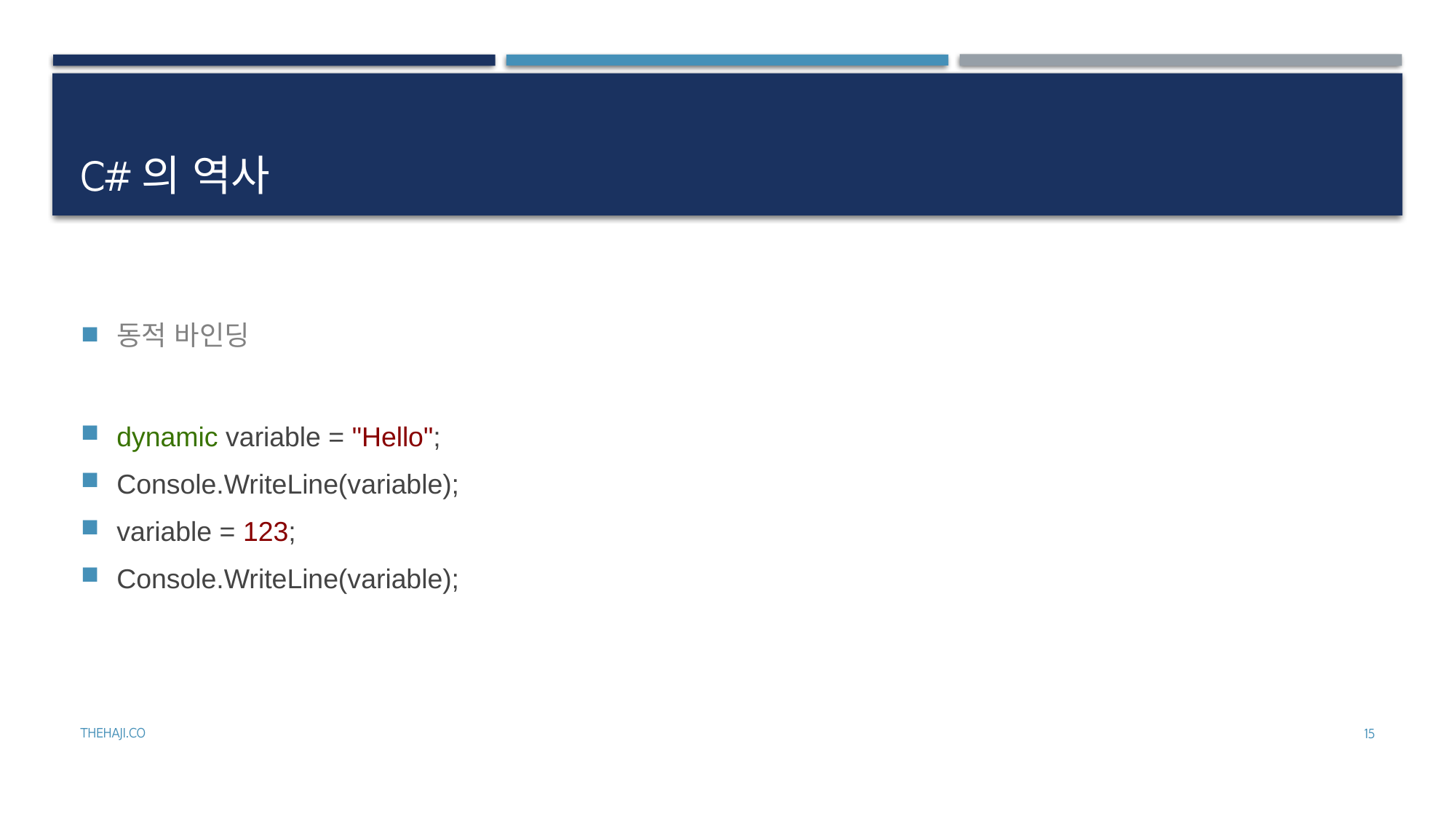

# C#의 역사
동적 바인딩

dynamic variable = "Hello";
Console.WriteLine(variable);
variable = 123;
Console.WriteLine(variable);

thehaji.co
15